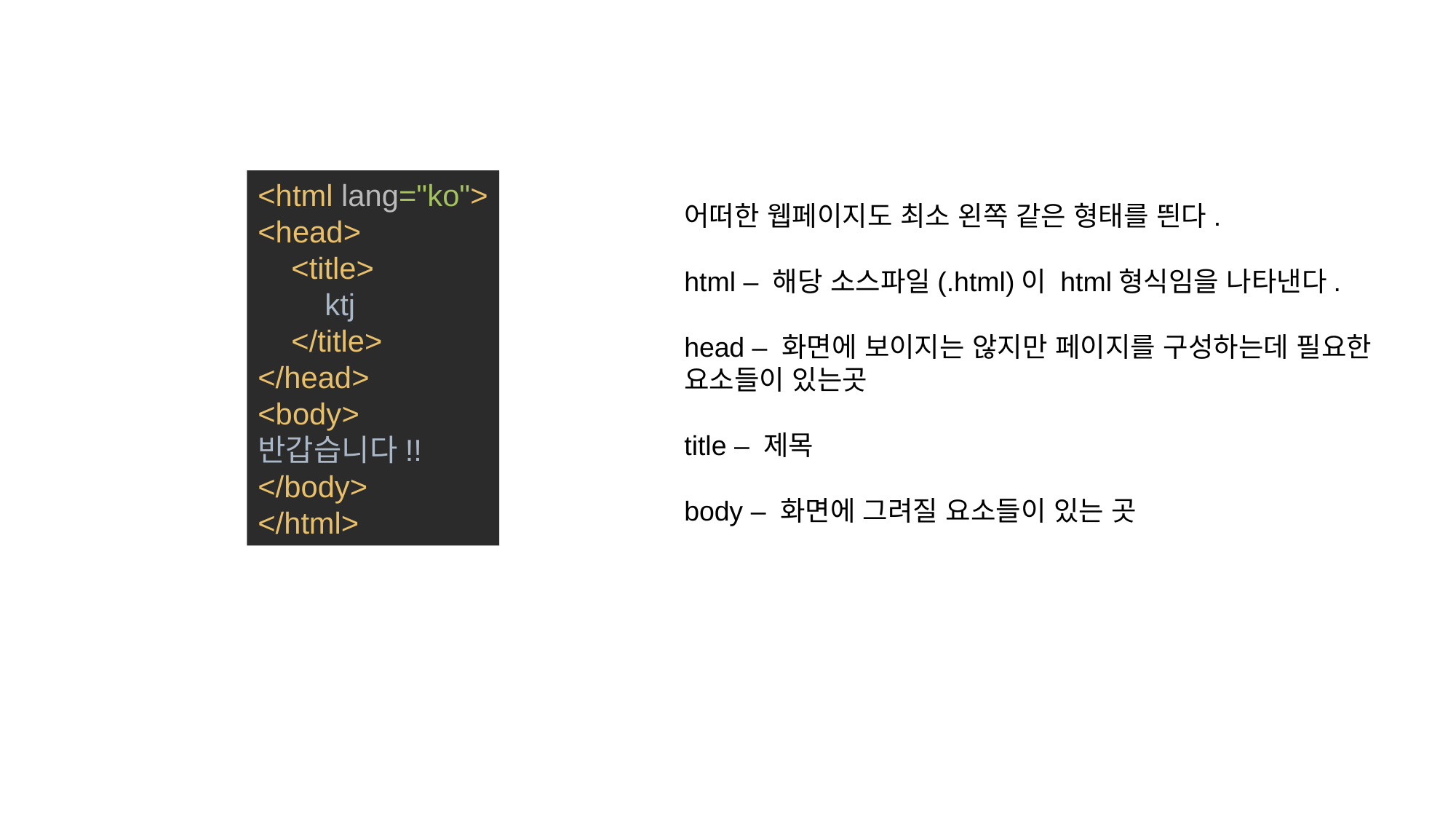

<html lang="ko">
<head>
    <title>
        ktj
    </title>
</head>
<body>
반갑습니다!!
</body>
</html>
어떠한 웹페이지도 최소 왼쪽 같은 형태를 띈다.

html – 해당 소스파일(.html)이 html형식임을 나타낸다.

head – 화면에 보이지는 않지만 페이지를 구성하는데 필요한 요소들이 있는곳

title – 제목

body – 화면에 그려질 요소들이 있는 곳